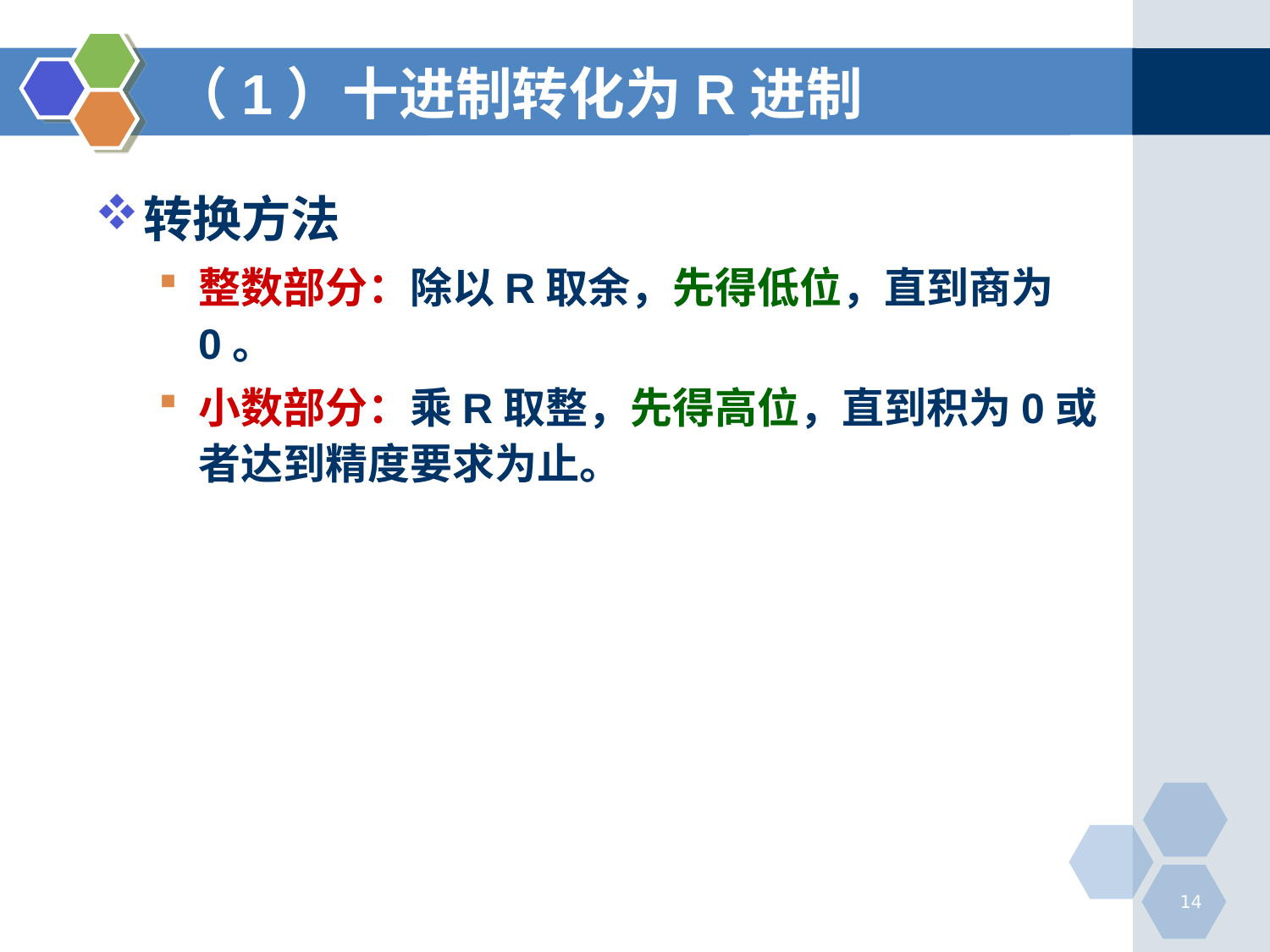

# （1）十进制转化为R进制
转换方法
整数部分：除以R取余，先得低位，直到商为0。
小数部分：乘R取整，先得高位，直到积为0或者达到精度要求为止。
14